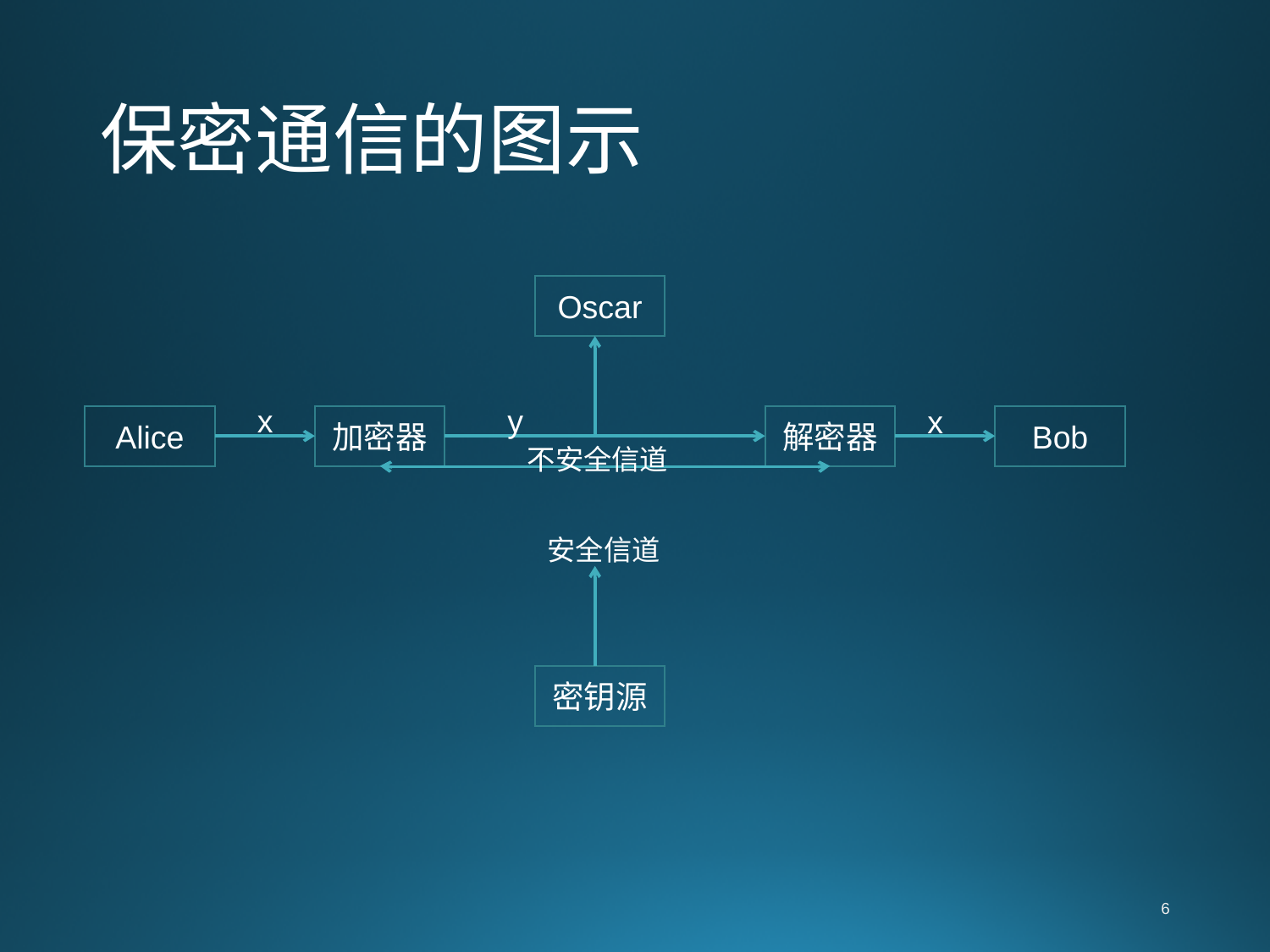

# 保密通信的图示
Oscar
x
y
x
Alice
加密器
解密器
Bob
不安全信道
安全信道
密钥源
6